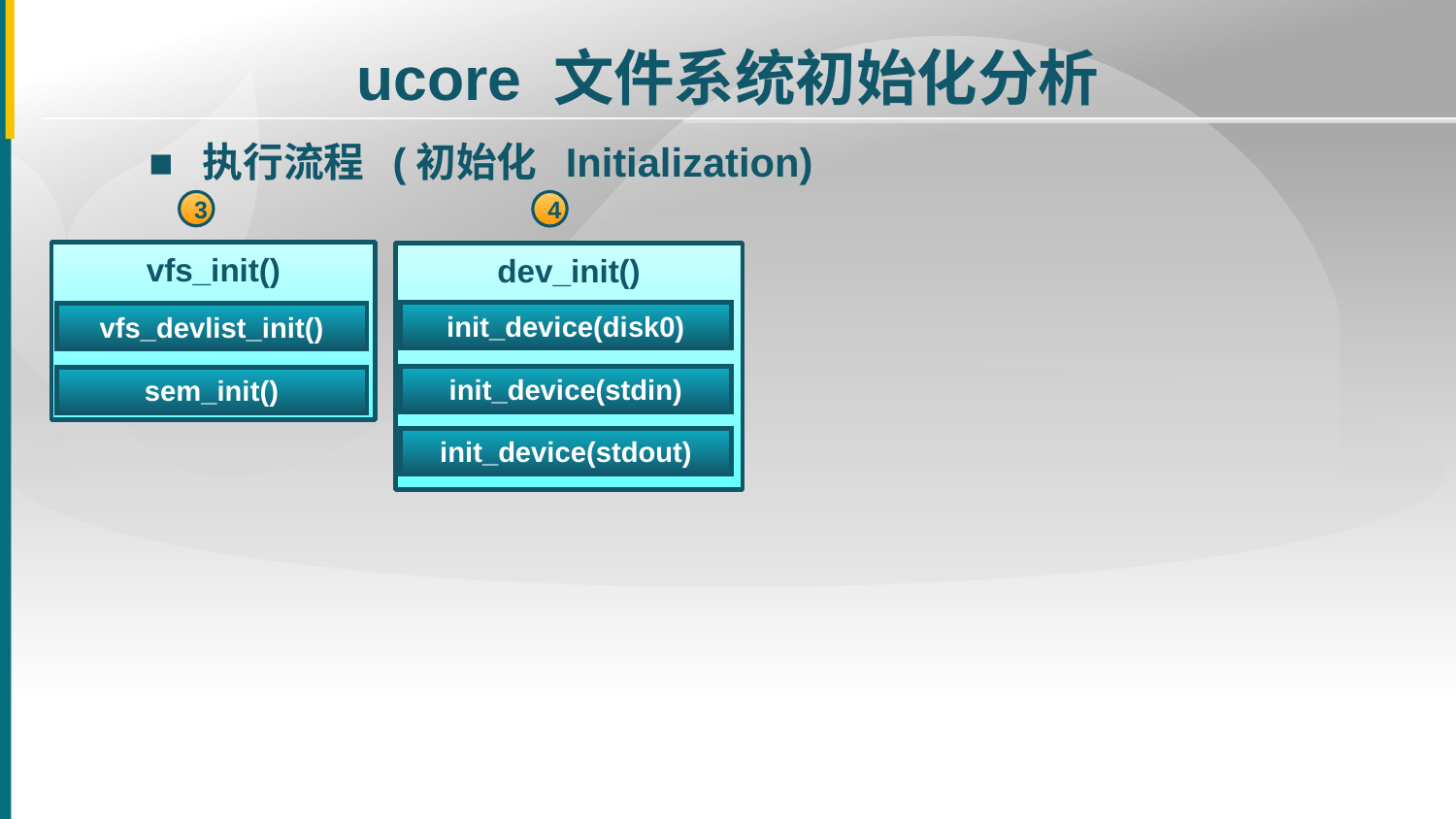

ucore 文件系统初始化分析
■
执行流程  (初始化  Initialization)
3
4
vfs_init()
dev_init()
init_device(disk0)
vfs_devlist_init()
init_device(stdin)
sem_init()
init_device(stdout)